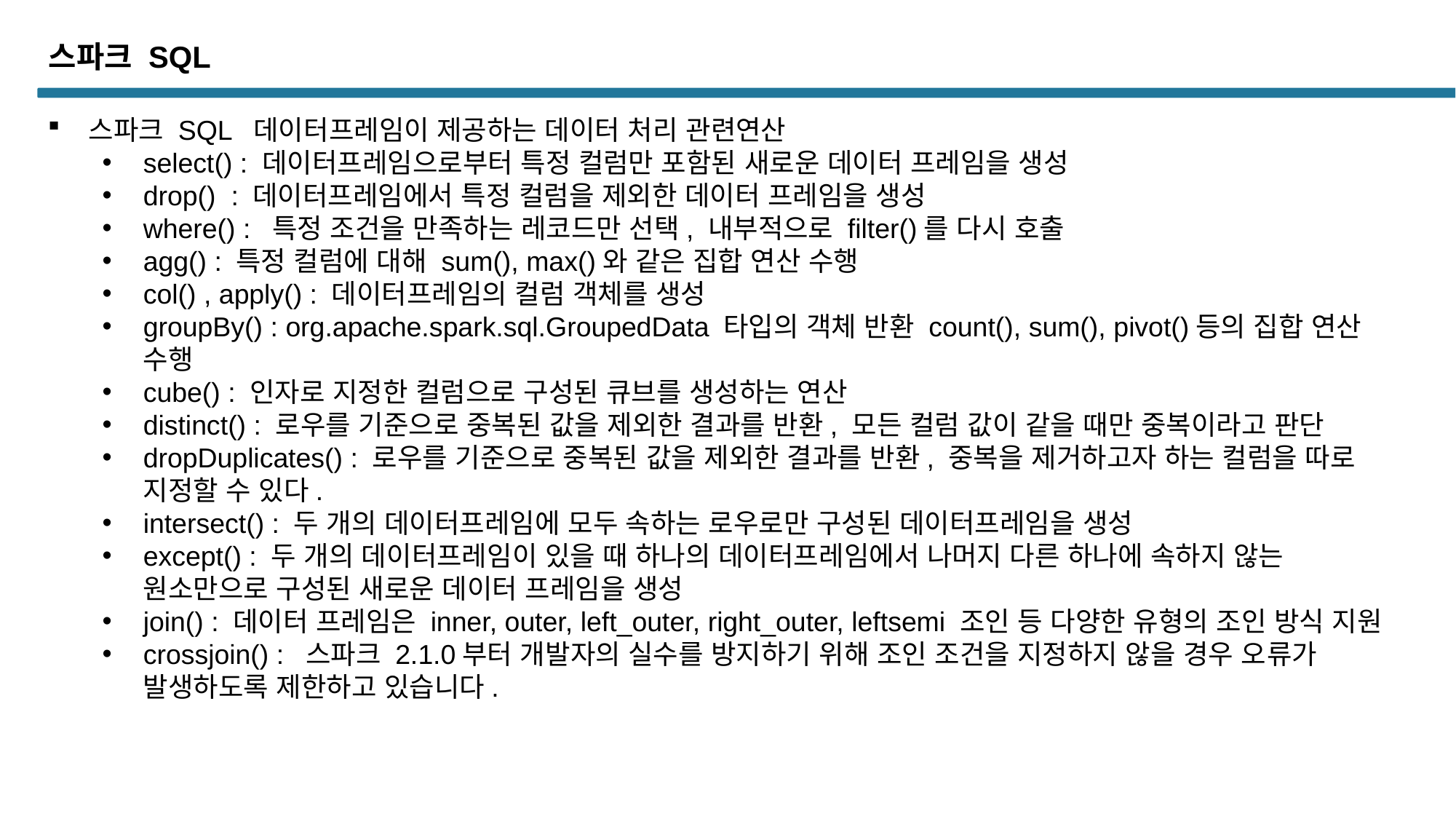

스파크 SQL
스파크 SQL  데이터프레임이 제공하는 데이터 처리 관련연산
select() : 데이터프레임으로부터 특정 컬럼만 포함된 새로운 데이터 프레임을 생성
drop()  : 데이터프레임에서 특정 컬럼을 제외한 데이터 프레임을 생성
where() :  특정 조건을 만족하는 레코드만 선택, 내부적으로 filter()를 다시 호출
agg() : 특정 컬럼에 대해 sum(), max()와 같은 집합 연산 수행
col() , apply() : 데이터프레임의 컬럼 객체를 생성
groupBy() : org.apache.spark.sql.GroupedData 타입의 객체 반환 count(), sum(), pivot()등의 집합 연산 수행
cube() : 인자로 지정한 컬럼으로 구성된 큐브를 생성하는 연산
distinct() : 로우를 기준으로 중복된 값을 제외한 결과를 반환, 모든 컬럼 값이 같을 때만 중복이라고 판단
dropDuplicates() : 로우를 기준으로 중복된 값을 제외한 결과를 반환, 중복을 제거하고자 하는 컬럼을 따로 지정할 수 있다.
intersect() : 두 개의 데이터프레임에 모두 속하는 로우로만 구성된 데이터프레임을 생성
except() : 두 개의 데이터프레임이 있을 때 하나의 데이터프레임에서 나머지 다른 하나에 속하지 않는 원소만으로 구성된 새로운 데이터 프레임을 생성
join() : 데이터 프레임은 inner, outer, left_outer, right_outer, leftsemi 조인 등 다양한 유형의 조인 방식 지원
crossjoin() :  스파크 2.1.0부터 개발자의 실수를 방지하기 위해 조인 조건을 지정하지 않을 경우 오류가 발생하도록 제한하고 있습니다.